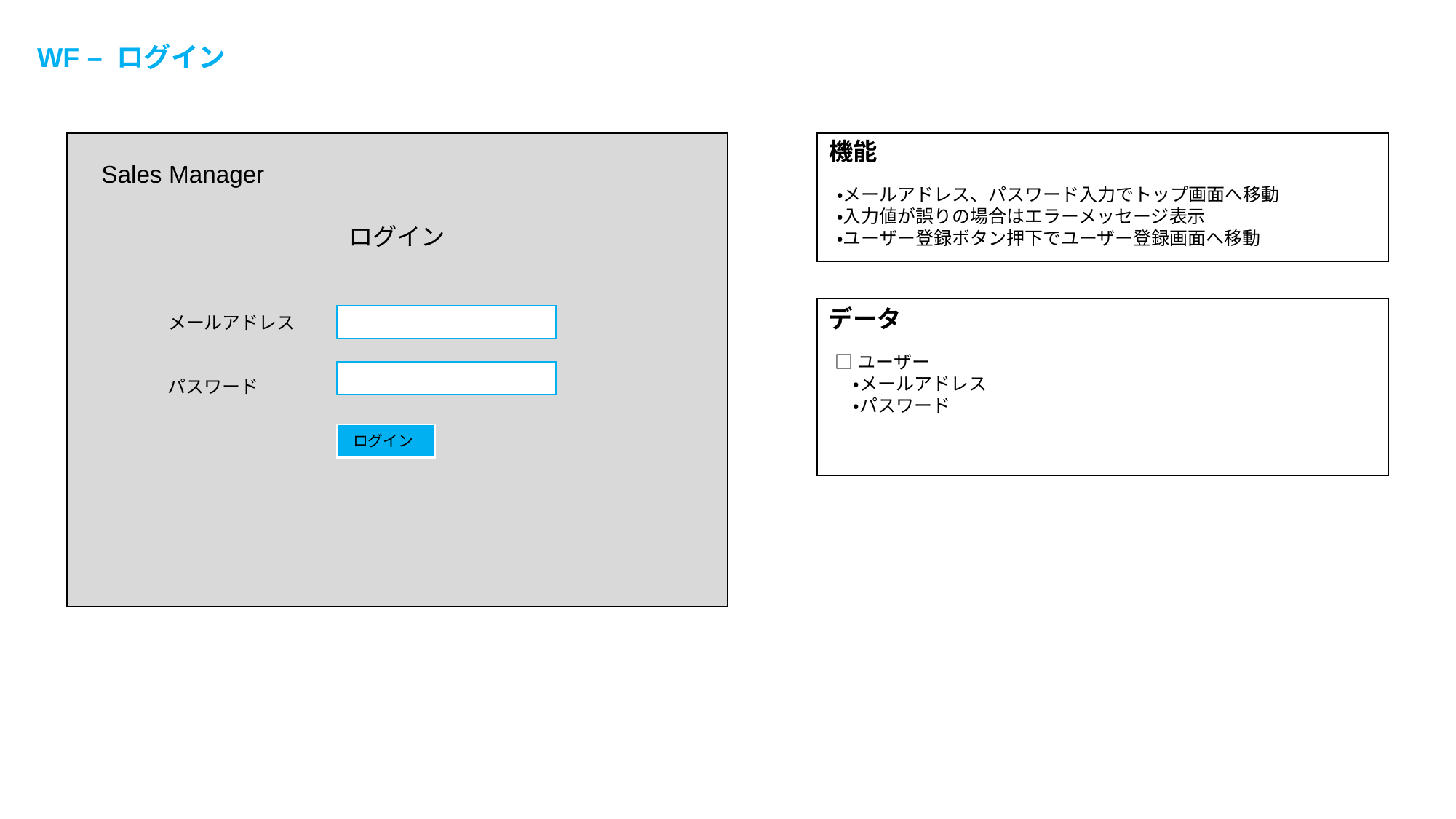

WF – ログイン
機能

Sales Manager
・メールアドレス、パスワード入力でトップ画面へ移動
・入力値が誤りの場合はエラーメッセージ表示
・ユーザー登録ボタン押下でユーザー登録画面へ移動
ログイン
データ

メールアドレス

□ユーザー
　・メールアドレス
　・パスワード

パスワード

ログイン